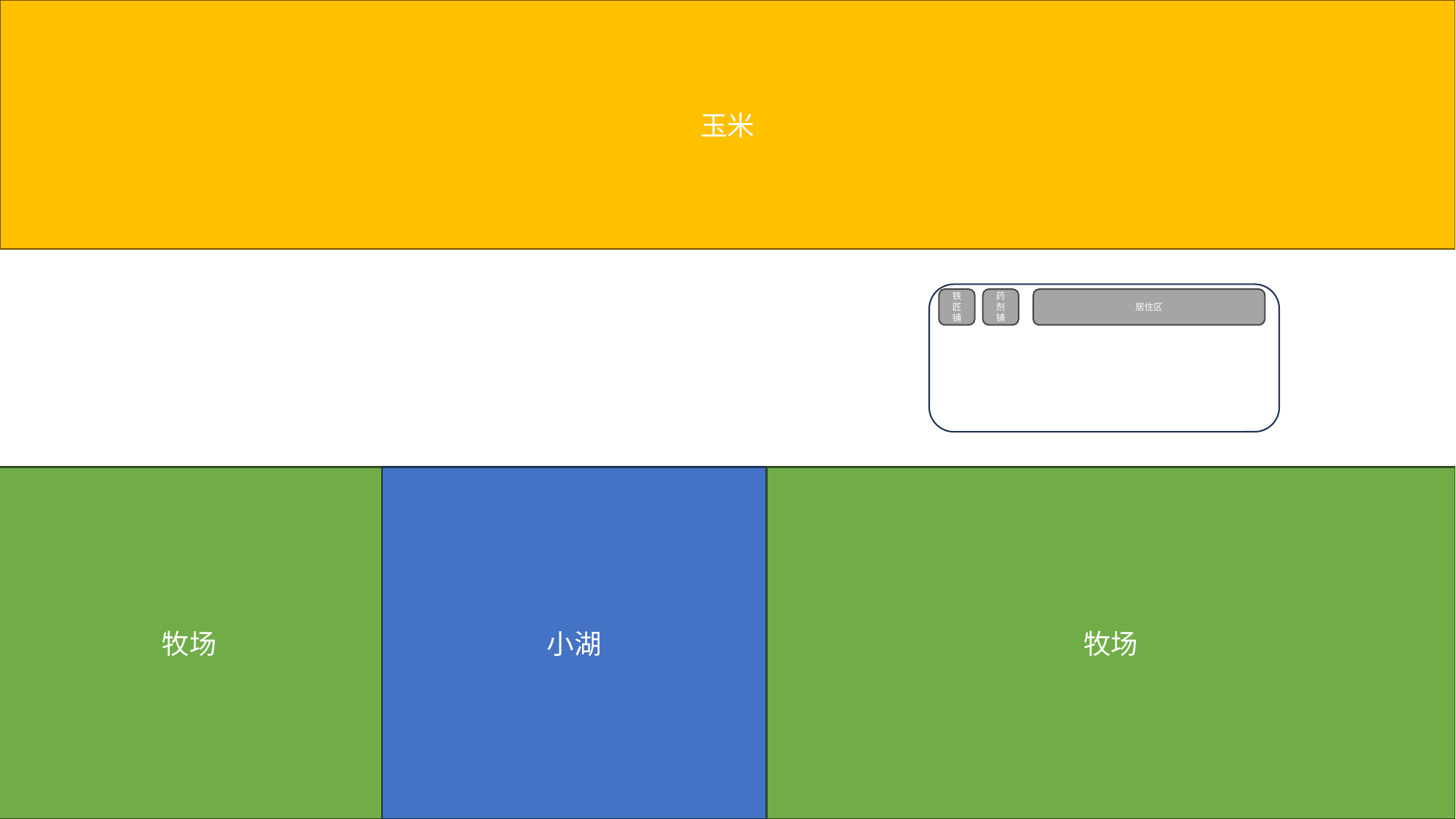

玉米

铁匠铺
药剂铺
居住区
牧场
小湖
牧场